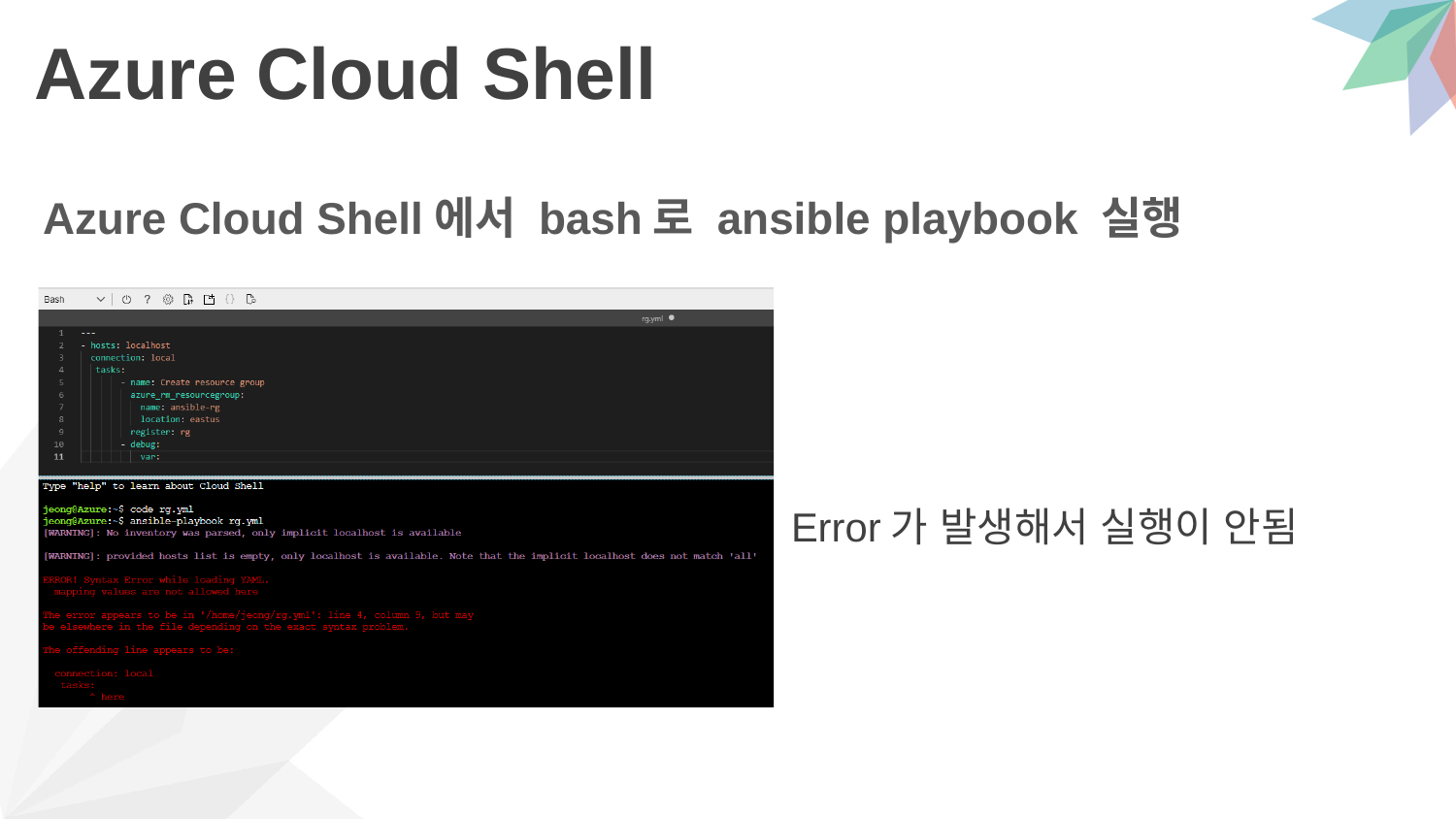

# Azure Cloud Shell
Azure Cloud Shell에서 bash로 ansible playbook 실행

Error가 발생해서 실행이 안됨